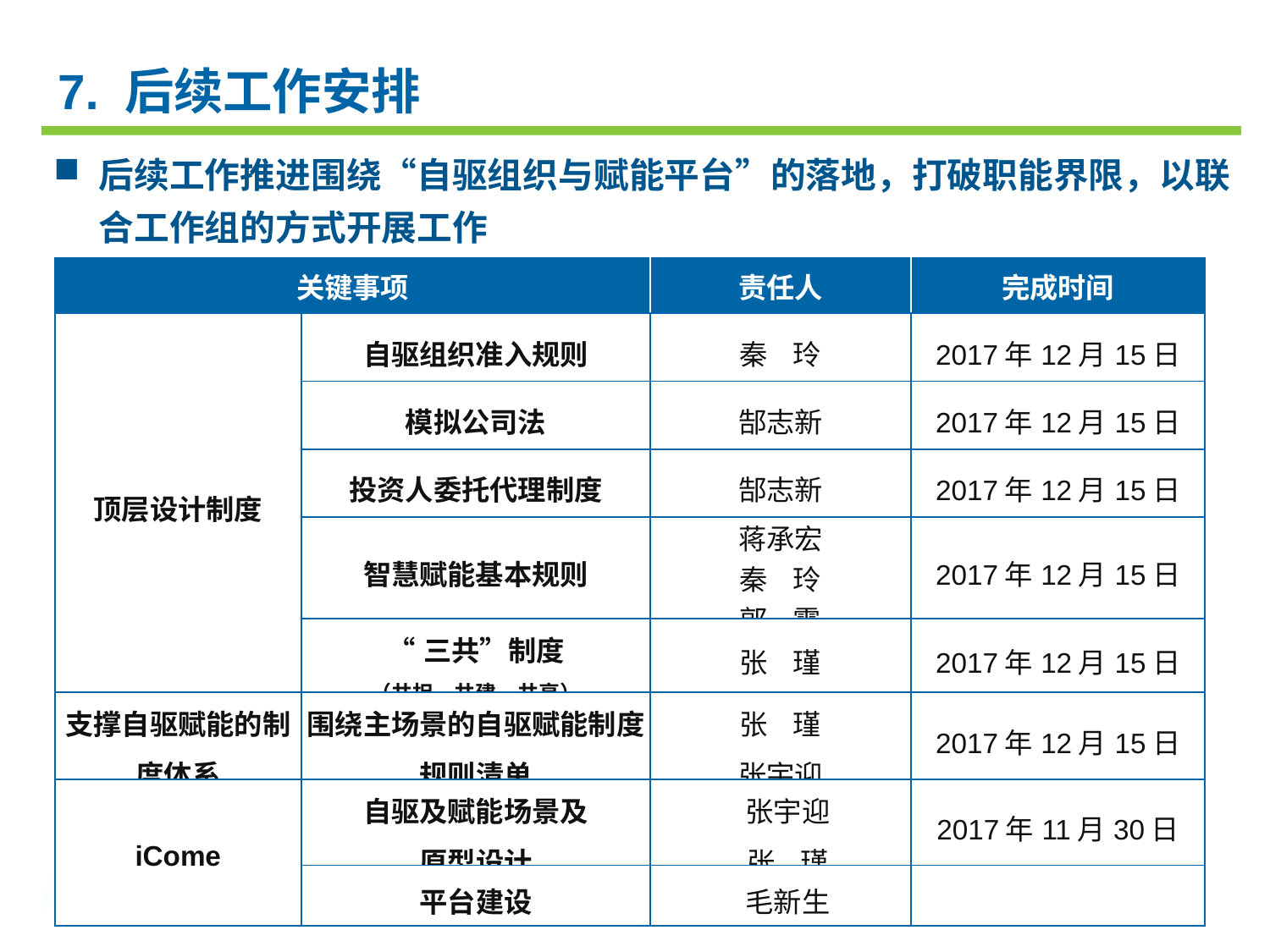

# 7. 后续工作安排
后续工作推进围绕“自驱组织与赋能平台”的落地，打破职能界限，以联合工作组的方式开展工作
| 关键事项 |  | 责任人 | 完成时间 |
| --- | --- | --- | --- |
| 顶层设计制度 | 自驱组织准入规则 | 秦 玲 | 2017年12月15日 |
|  | 模拟公司法 | 郜志新 | 2017年12月15日 |
|  | 投资人委托代理制度 | 郜志新 | 2017年12月15日 |
|  | 智慧赋能基本规则 | 蒋承宏 秦 玲 郭 露 | 2017年12月15日 |
|  | “三共”制度 （共担、共建、共享） | 张 瑾 | 2017年12月15日 |
| 支撑自驱赋能的制度体系 | 围绕主场景的自驱赋能制度规则清单 | 张 瑾 张宇迎 | 2017年12月15日 |
| iCome | 自驱及赋能场景及 原型设计 | 张宇迎 张 瑾 | 2017年11月30日 |
|  | 平台建设 | 毛新生 |  |